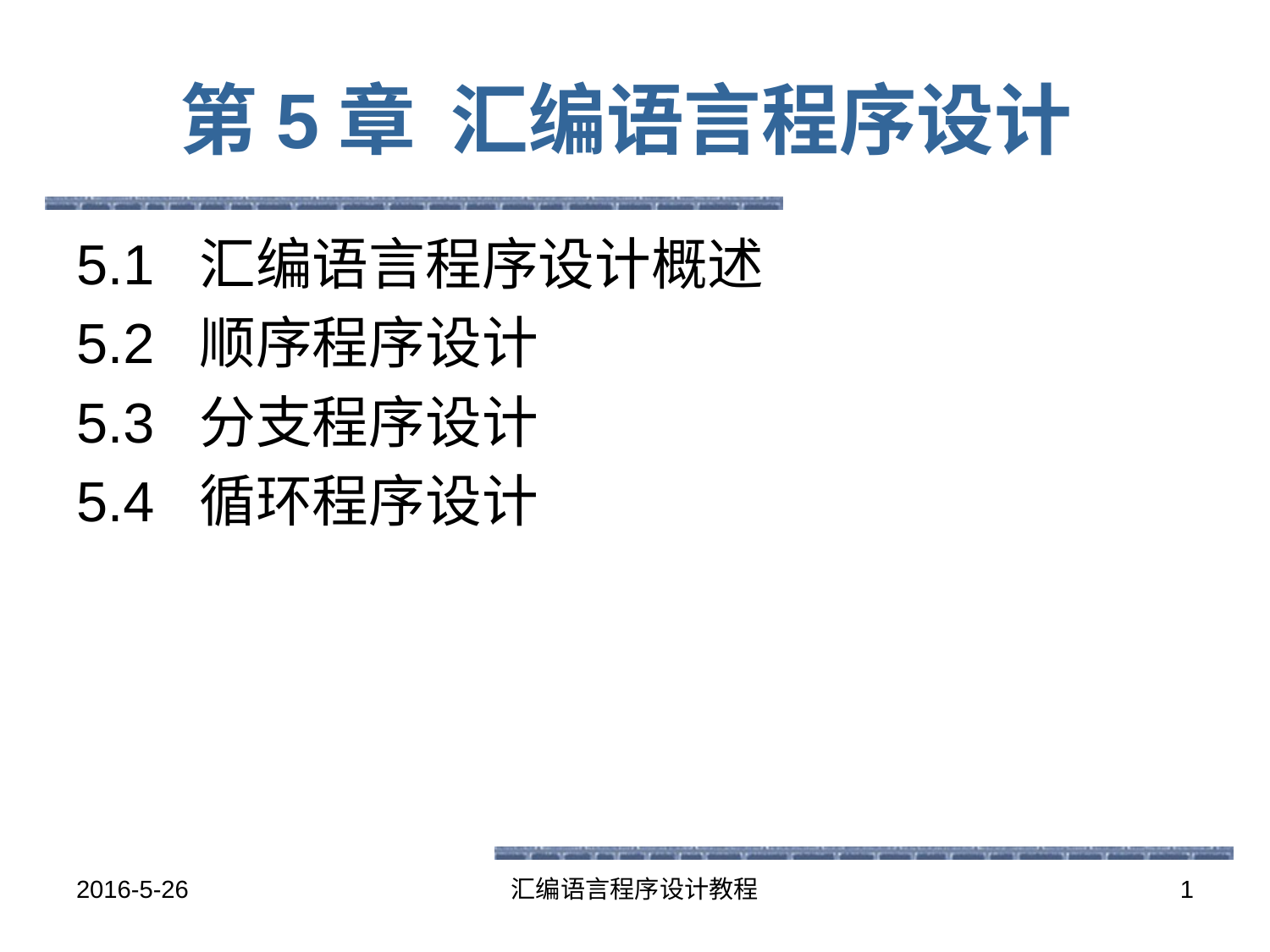

# 第5章  汇编语言程序设计
5.1  汇编语言程序设计概述
5.2  顺序程序设计
5.3  分支程序设计
5.4  循环程序设计
2016-5-26
汇编语言程序设计教程
1